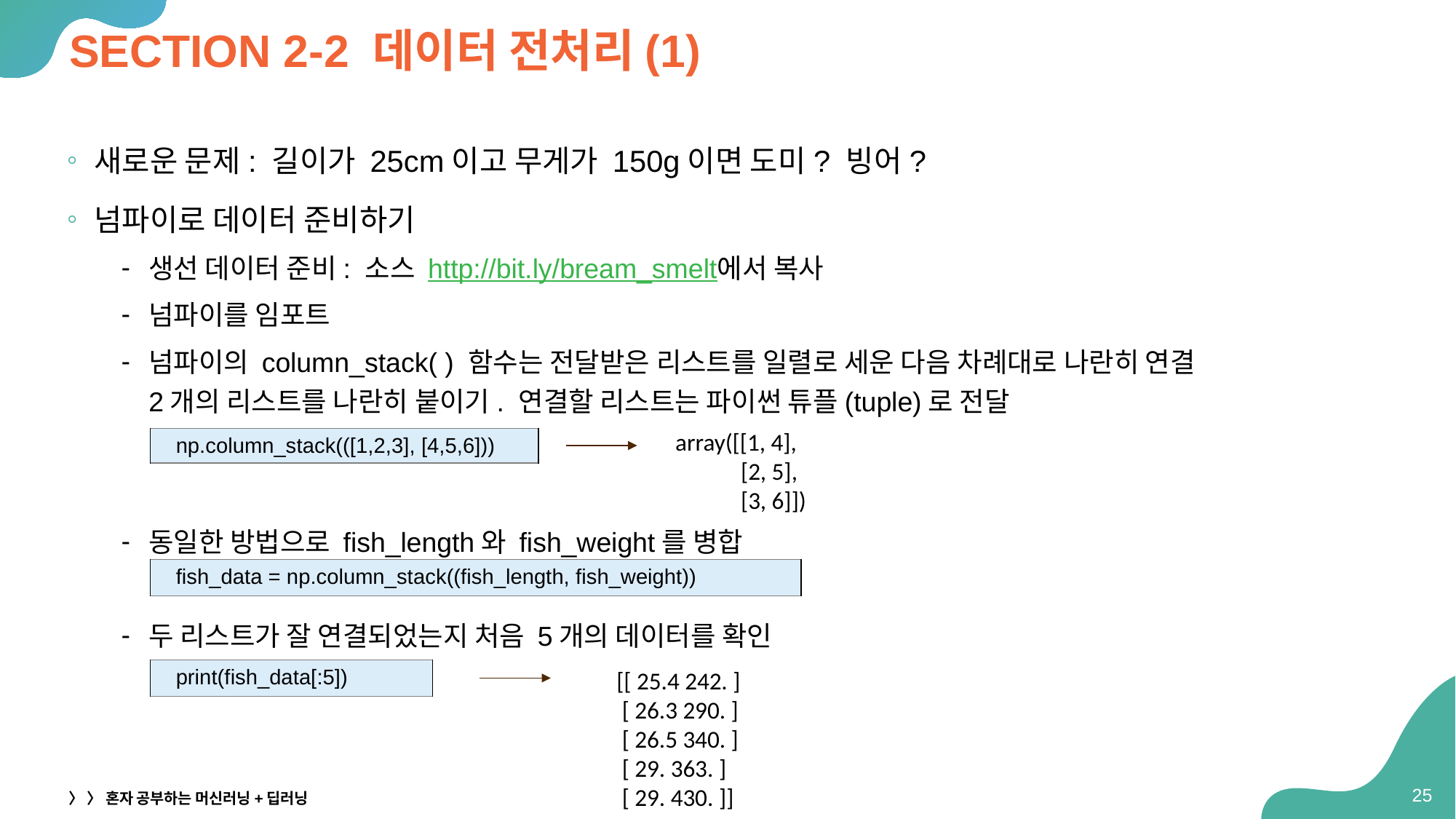

# SECTION 2-2 데이터 전처리(1)
새로운 문제: 길이가 25cm이고 무게가 150g이면 도미? 빙어?
넘파이로 데이터 준비하기
생선 데이터 준비: 소스 http://bit.ly/bream_smelt에서 복사
넘파이를 임포트
넘파이의 column_stack( ) 함수는 전달받은 리스트를 일렬로 세운 다음 차례대로 나란히 연결
2개의 리스트를 나란히 붙이기. 연결할 리스트는 파이썬 튜플(tuple)로 전달

동일한 방법으로 fish_length와 fish_weight를 병합

두 리스트가 잘 연결되었는지 처음 5개의 데이터를 확인
array([[1, 4],
            [2, 5],
            [3, 6]])
| np.column\_stack(([1,2,3], [4,5,6])) |
| --- |
| fish\_data = np.column\_stack((fish\_length, fish\_weight)) |
| --- |
| print(fish\_data[:5]) |
| --- |
[[ 25.4 242. ]
 [ 26.3 290. ]
 [ 26.5 340. ]
 [ 29. 363. ]
 [ 29. 430. ]]
25
〉 〉 혼자 공부하는 머신러닝+딥러닝